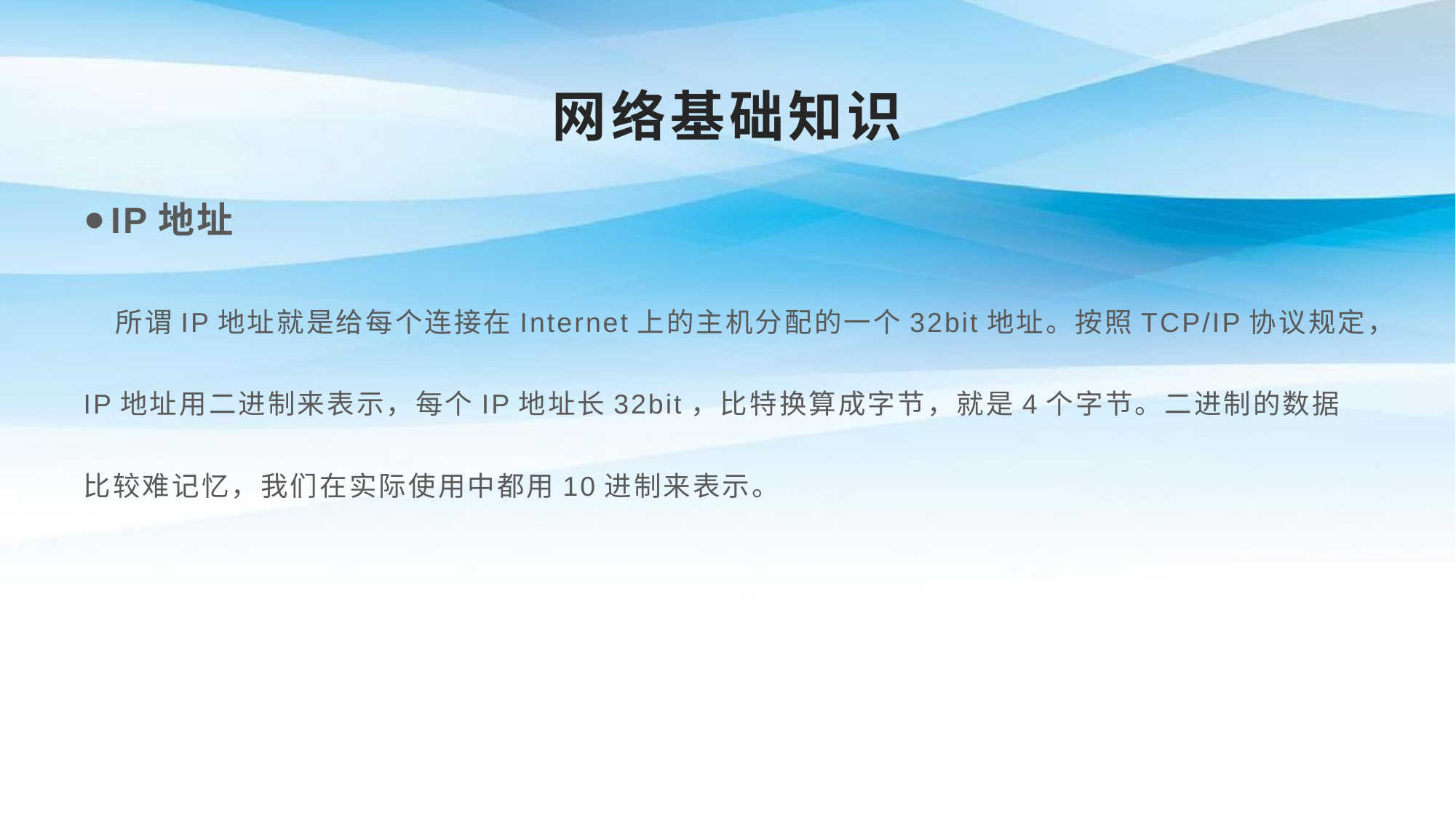

# 网络基础知识
IP地址
   所谓IP地址就是给每个连接在Internet上的主机分配的一个32bit地址。按照TCP/IP协议规定，IP地址用二进制来表示，每个IP地址长32bit，比特换算成字节，就是4个字节。二进制的数据比较难记忆，我们在实际使用中都用10进制来表示。